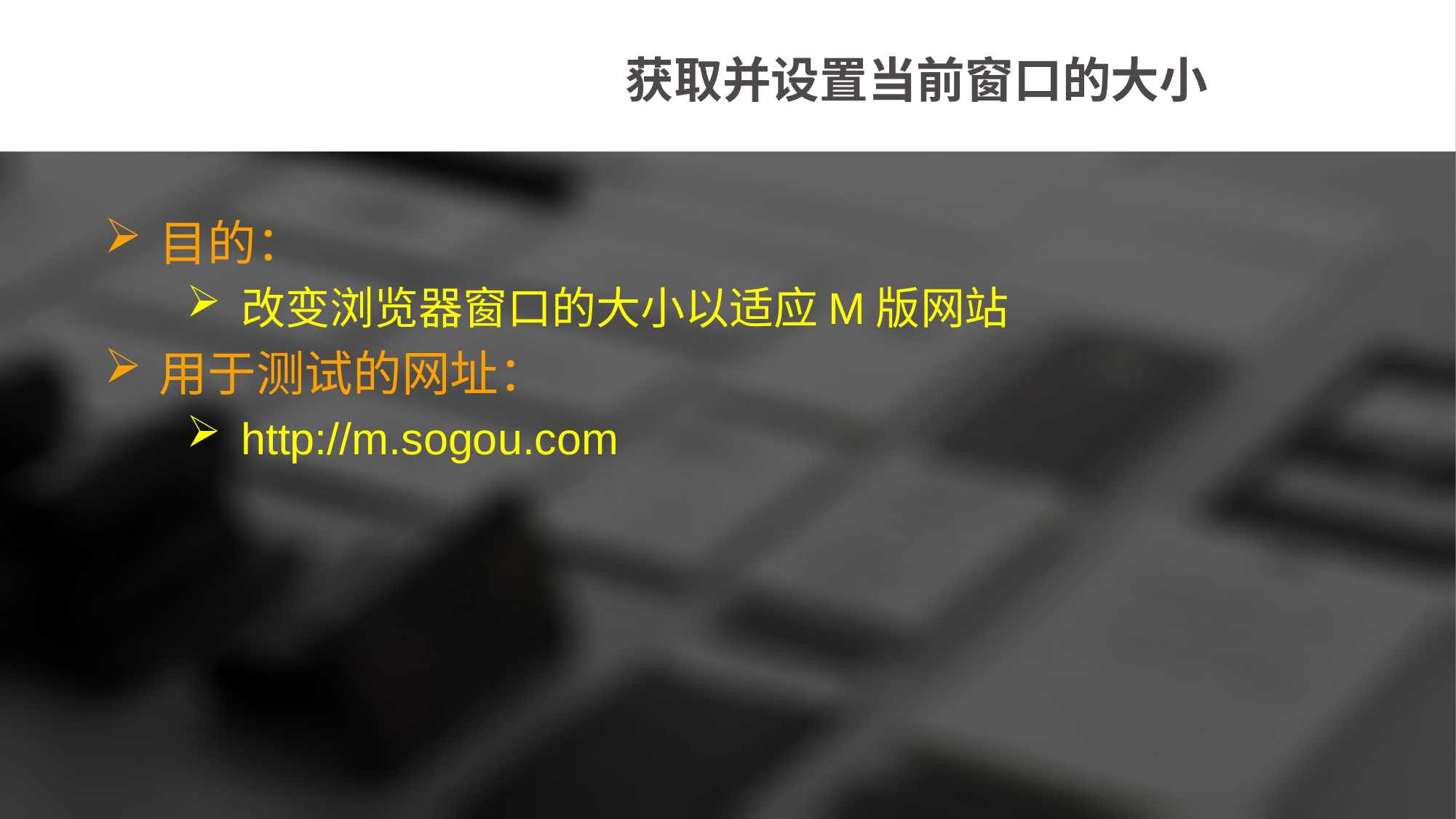

获取并设置当前窗口的大小
目的：
改变浏览器窗口的大小以适应M版网站
用于测试的网址：
http://m.sogou.com